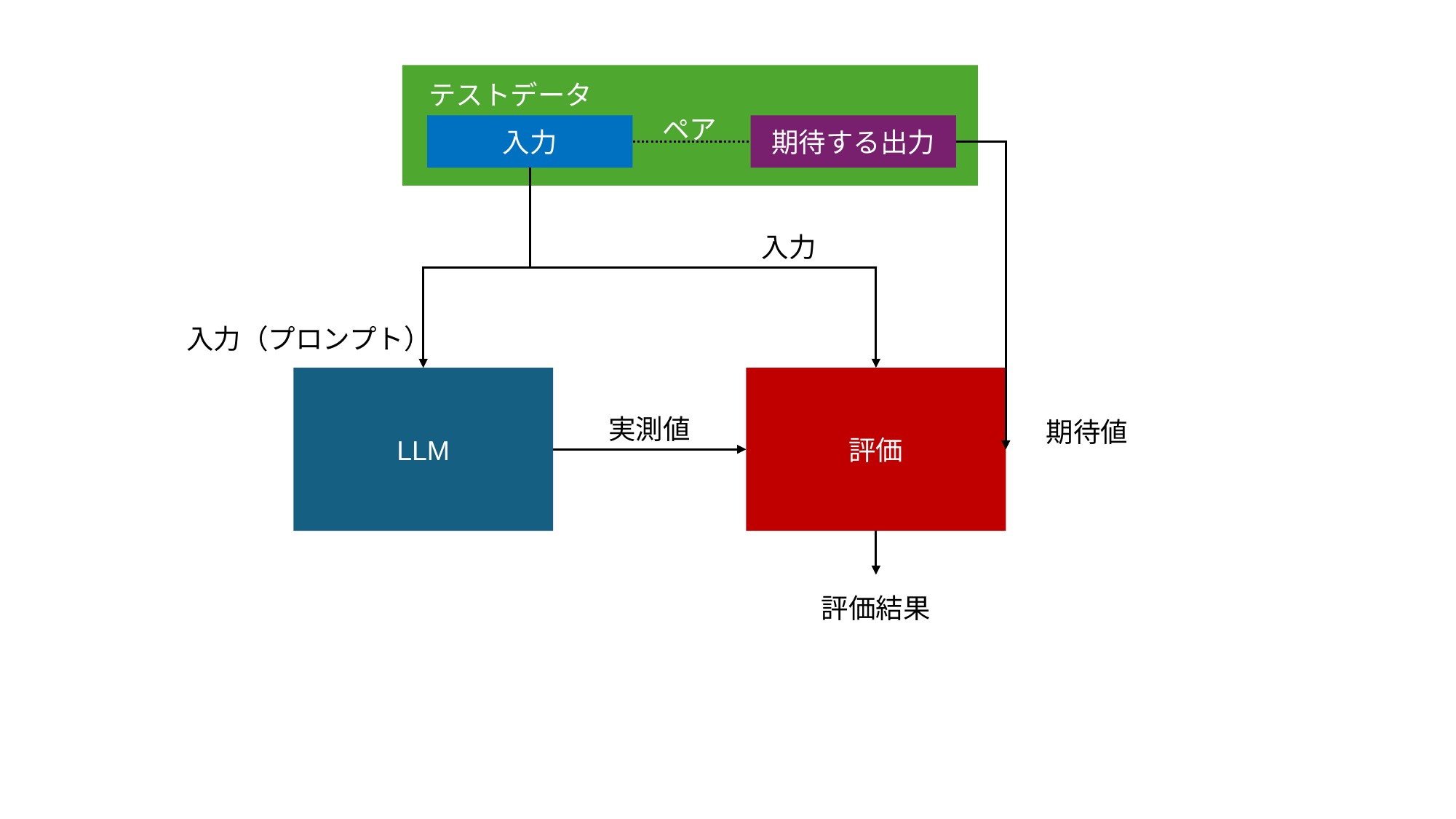

テストデータ
ペア
入力
期待する出力
入力
入力（プロンプト）
LLM
評価
実測値
期待値
評価結果